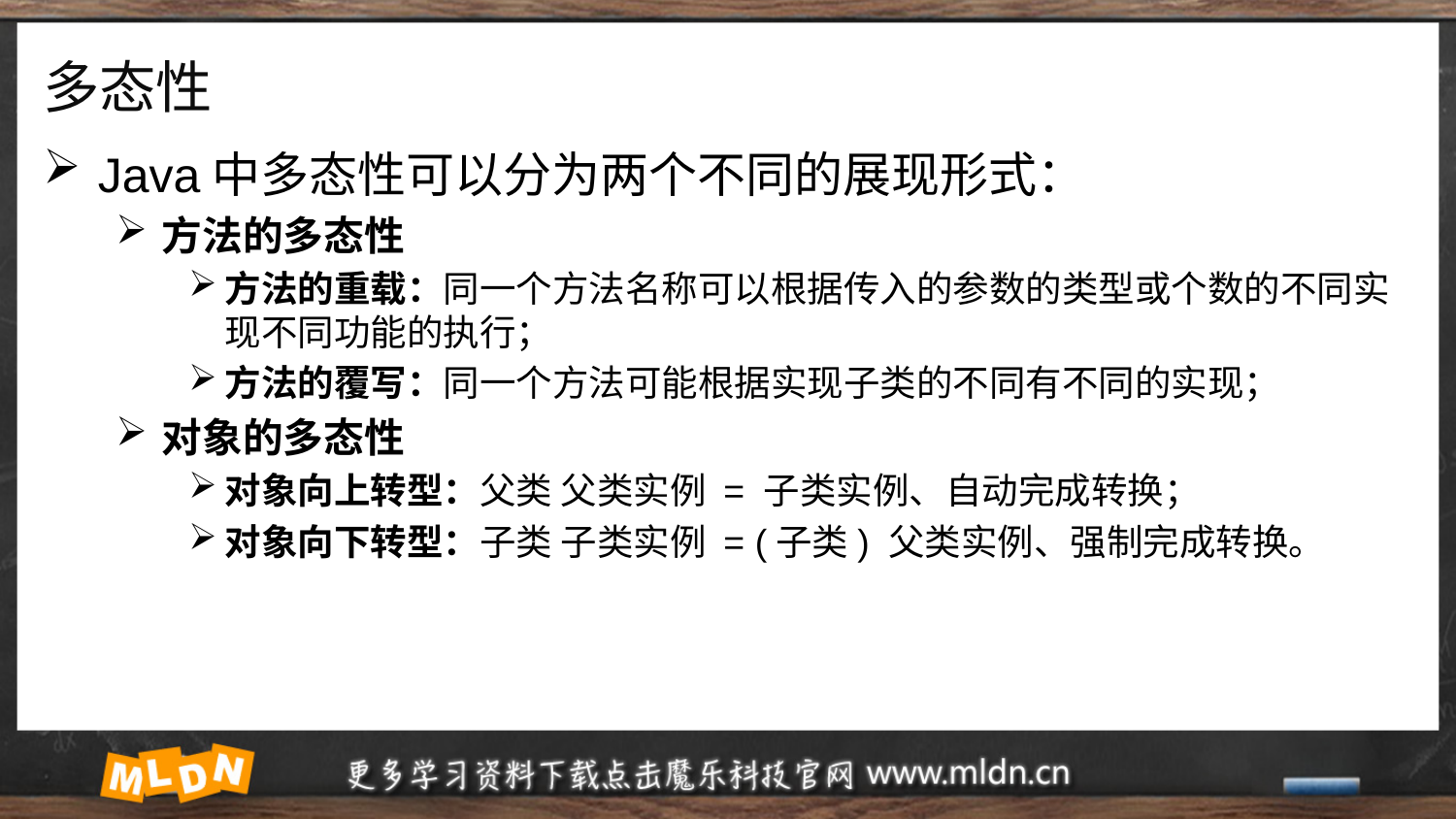

# 多态性
Java中多态性可以分为两个不同的展现形式：
方法的多态性
方法的重载：同一个方法名称可以根据传入的参数的类型或个数的不同实现不同功能的执行；
方法的覆写：同一个方法可能根据实现子类的不同有不同的实现；
对象的多态性
对象向上转型：父类 父类实例 = 子类实例、自动完成转换；
对象向下转型：子类 子类实例 = (子类) 父类实例、强制完成转换。